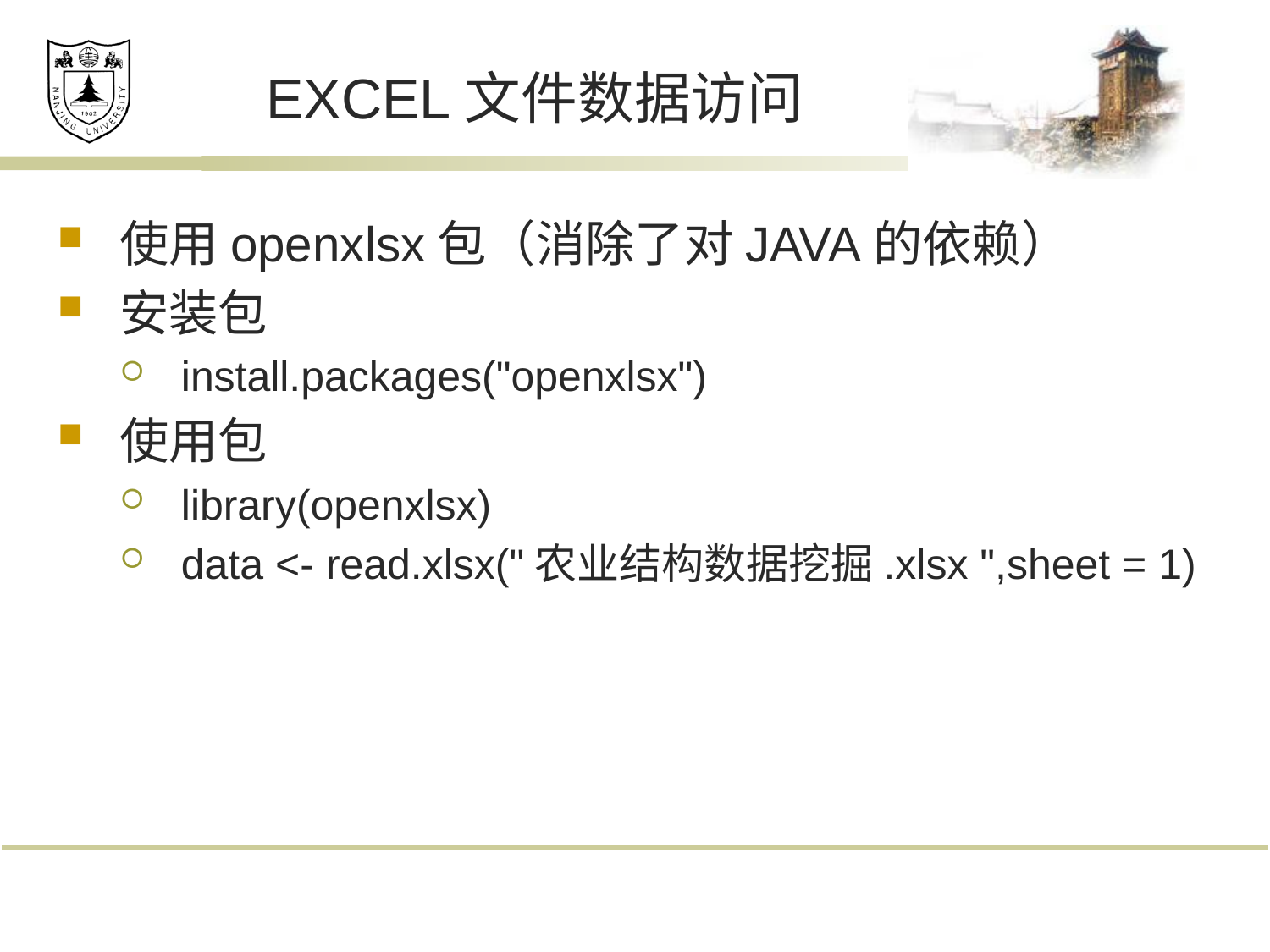

# EXCEL文件数据访问
使用openxlsx包（消除了对JAVA的依赖）
安装包
install.packages("openxlsx")
使用包
library(openxlsx)
data <- read.xlsx("农业结构数据挖掘.xlsx ",sheet = 1)